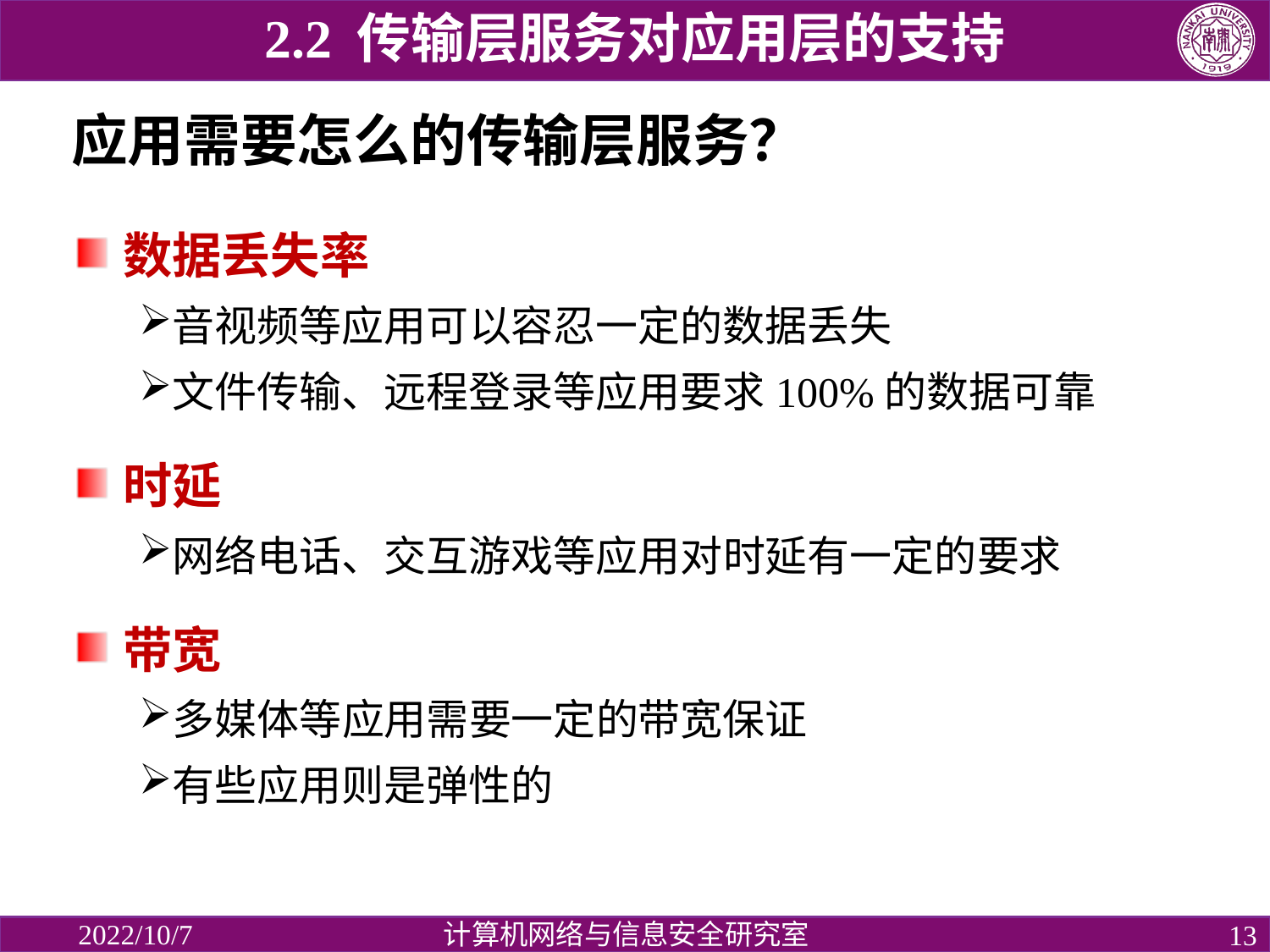

2.2 传输层服务对应用层的支持
# 应用需要怎么的传输层服务？
数据丢失率
音视频等应用可以容忍一定的数据丢失
文件传输、远程登录等应用要求100%的数据可靠
时延
网络电话、交互游戏等应用对时延有一定的要求
带宽
多媒体等应用需要一定的带宽保证
有些应用则是弹性的